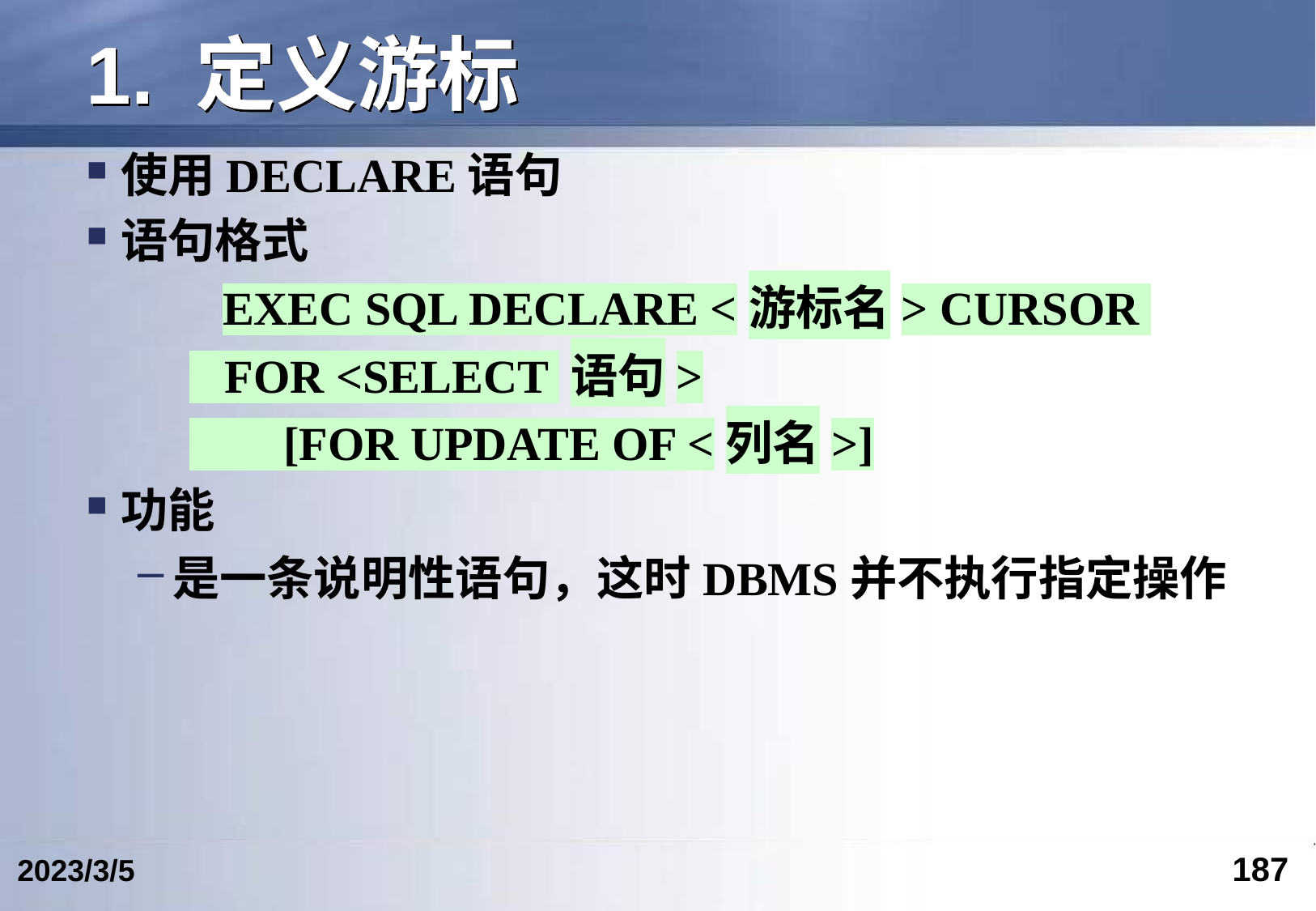

# 1. 定义游标
使用DECLARE语句
语句格式
	EXEC SQL DECLARE <游标名> CURSOR
   FOR <SELECT 语句>
        [FOR UPDATE OF <列名>]
功能
是一条说明性语句，这时DBMS并不执行指定操作
187
2023/3/5